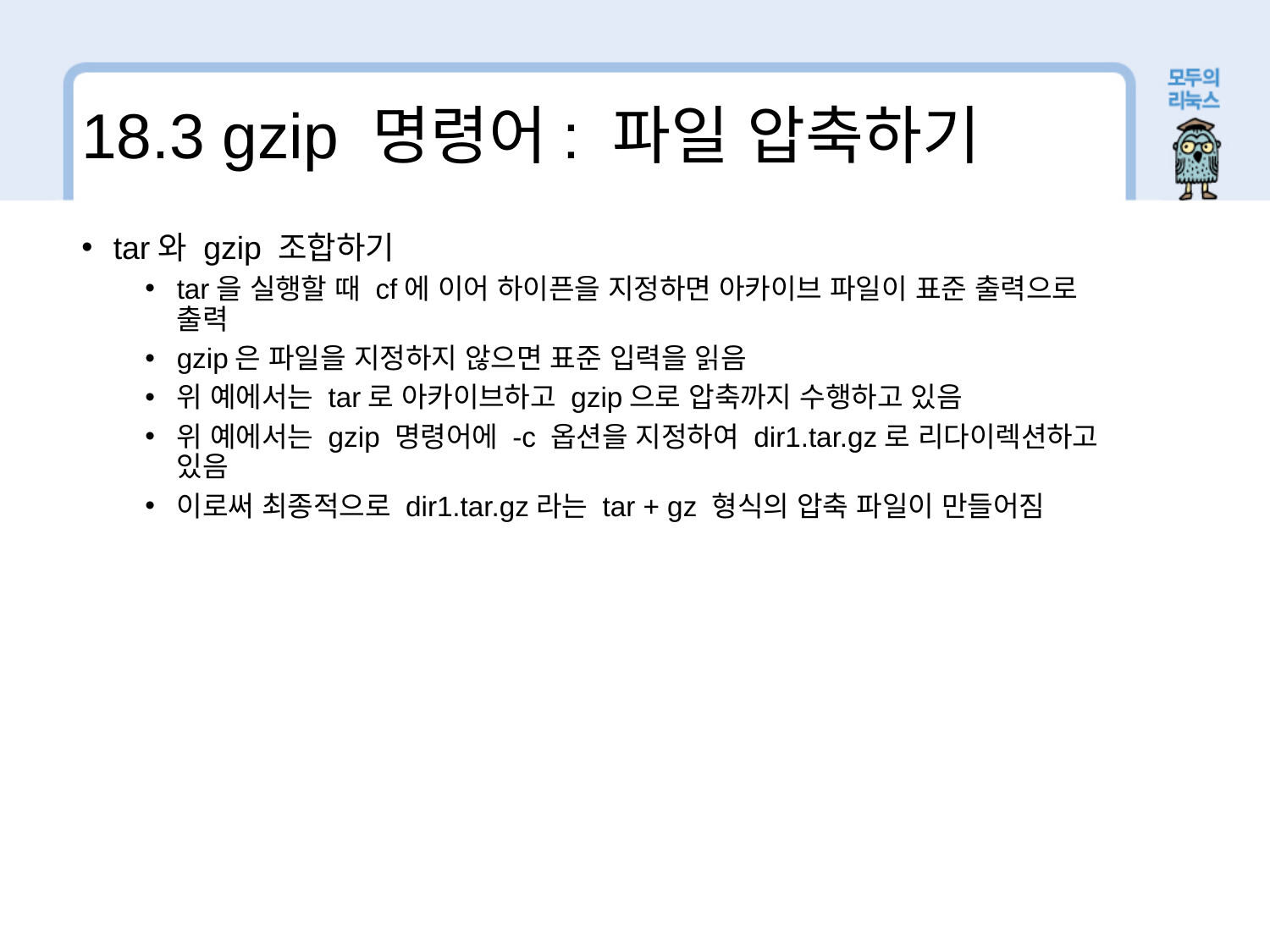

18.3 gzip 명령어: 파일 압축하기
tar와 gzip 조합하기
tar을 실행할 때 cf에 이어 하이픈을 지정하면 아카이브 파일이 표준 출력으로 출력
gzip은 파일을 지정하지 않으면 표준 입력을 읽음
위 예에서는 tar로 아카이브하고 gzip으로 압축까지 수행하고 있음
위 예에서는 gzip 명령어에 -c 옵션을 지정하여 dir1.tar.gz로 리다이렉션하고 있음
이로써 최종적으로 dir1.tar.gz라는 tar + gz 형식의 압축 파일이 만들어짐